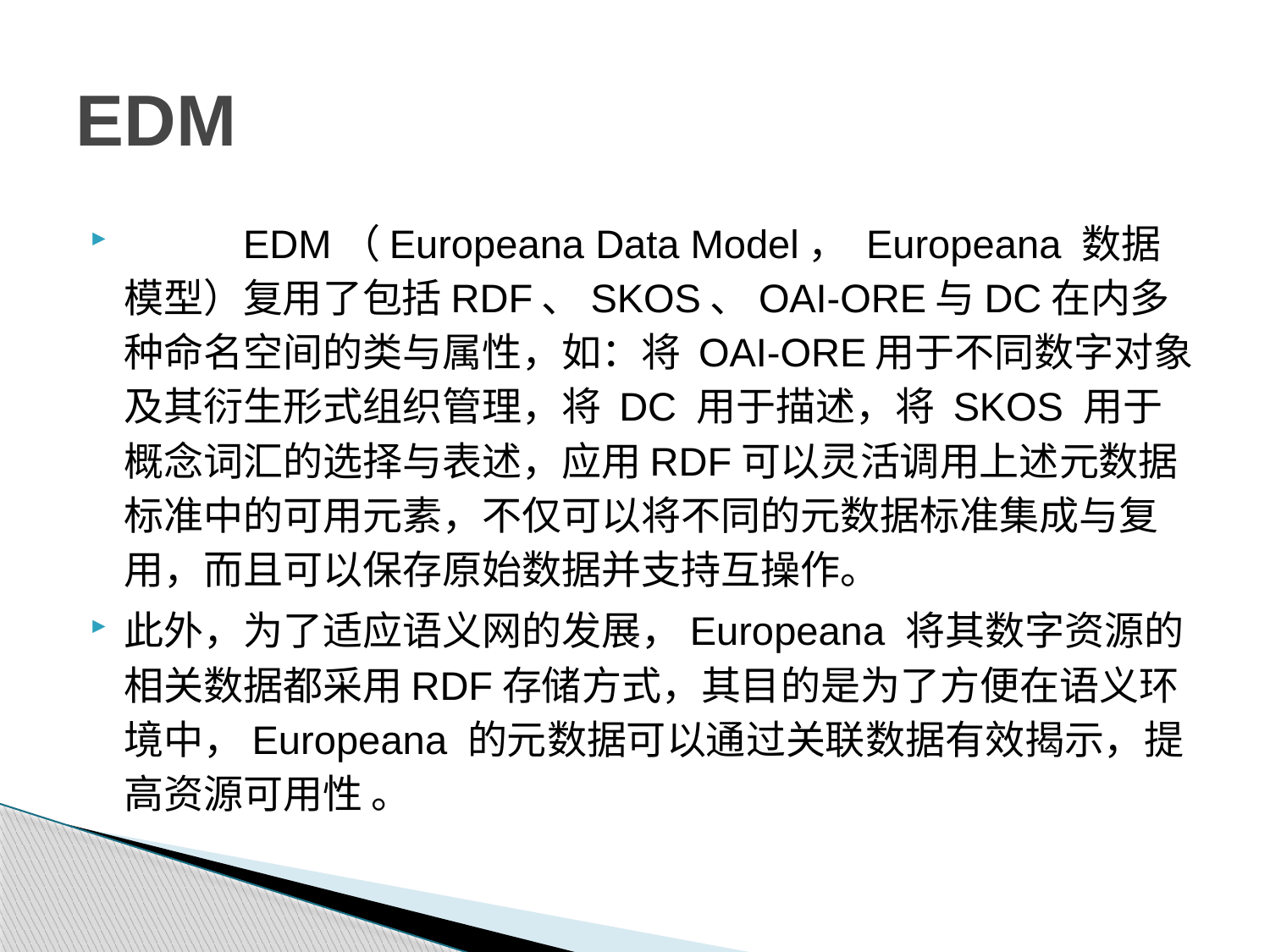

# EDM
	EDM（Europeana Data Model， Europeana 数据模型）复用了包括RDF、SKOS、OAI-ORE与DC在内多种命名空间的类与属性，如：将 OAI-ORE用于不同数字对象及其衍生形式组织管理，将 DC 用于描述，将 SKOS 用于概念词汇的选择与表述，应用RDF可以灵活调用上述元数据标准中的可用元素，不仅可以将不同的元数据标准集成与复用，而且可以保存原始数据并支持互操作。
此外，为了适应语义网的发展，Europeana 将其数字资源的相关数据都采用RDF存储方式，其目的是为了方便在语义环境中，Europeana 的元数据可以通过关联数据有效揭示，提高资源可用性 。